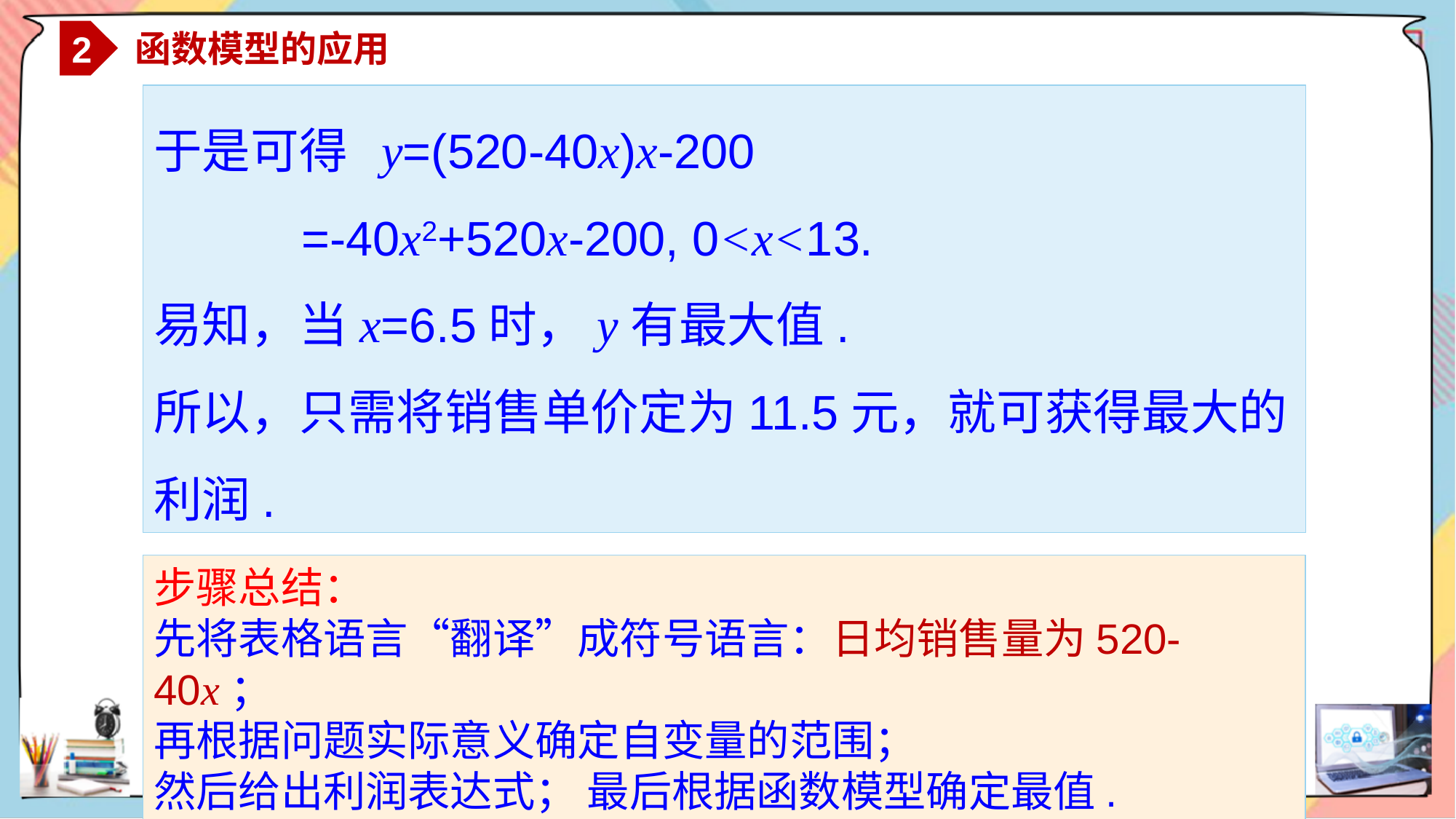

2
 函数模型的应用
于是可得  y=(520-40x)x-200
           =-40x2+520x-200, 0<x<13.
易知，当x=6.5时，y有最大值.
所以，只需将销售单价定为11.5元，就可获得最大的利润.
步骤总结：
先将表格语言“翻译”成符号语言：日均销售量为520-40x；
再根据问题实际意义确定自变量的范围；
然后给出利润表达式； 最后根据函数模型确定最值.